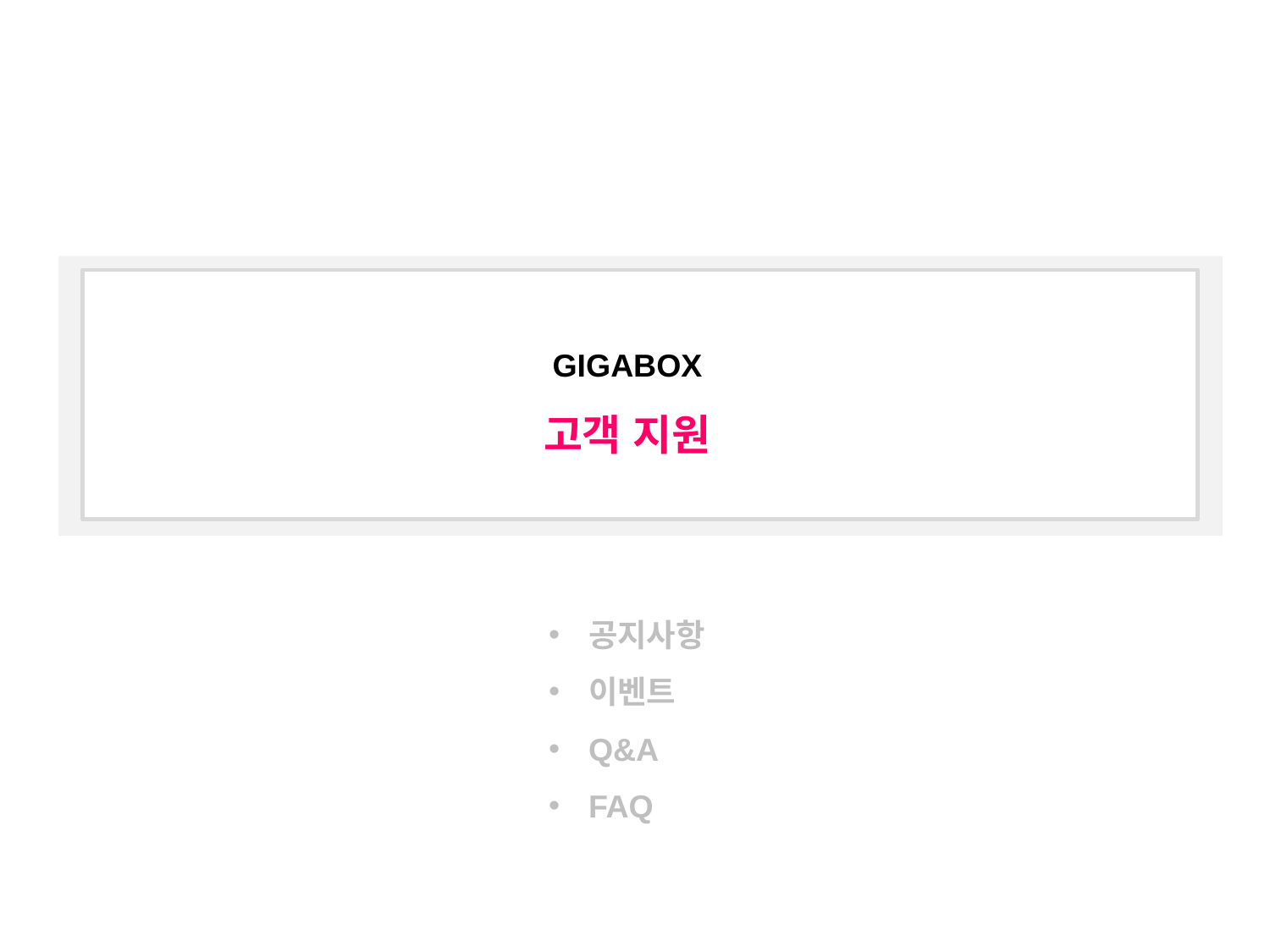

GIGABOX
고객 지원
공지사항
이벤트
Q&A
FAQ